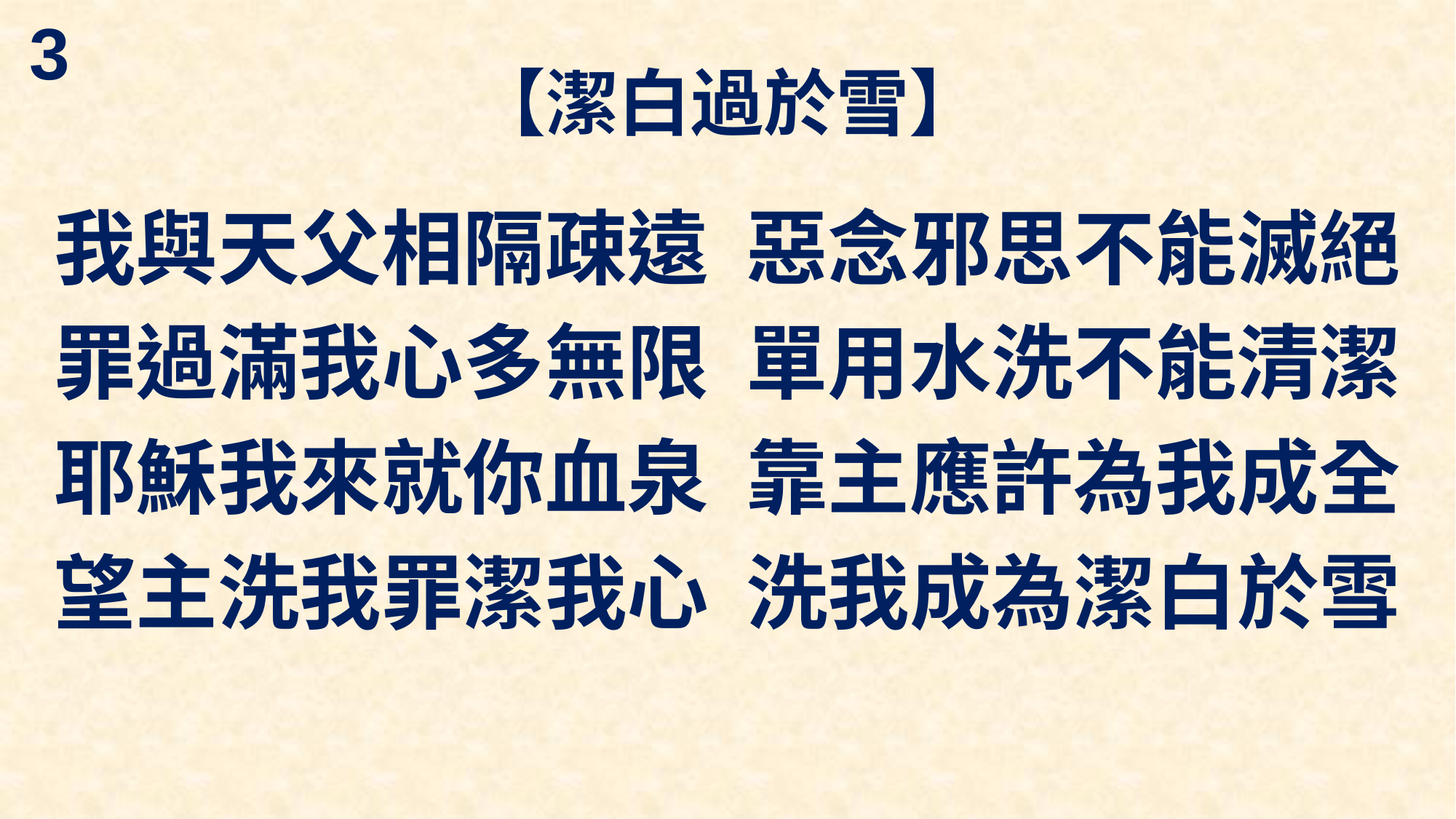

3
# 【潔白過於雪】
我與天父相隔疎遠  惡念邪思不能滅絕
罪過滿我心多無限  單用水洗不能清潔
耶穌我來就你血泉  靠主應許為我成全
望主洗我罪潔我心  洗我成為潔白於雪